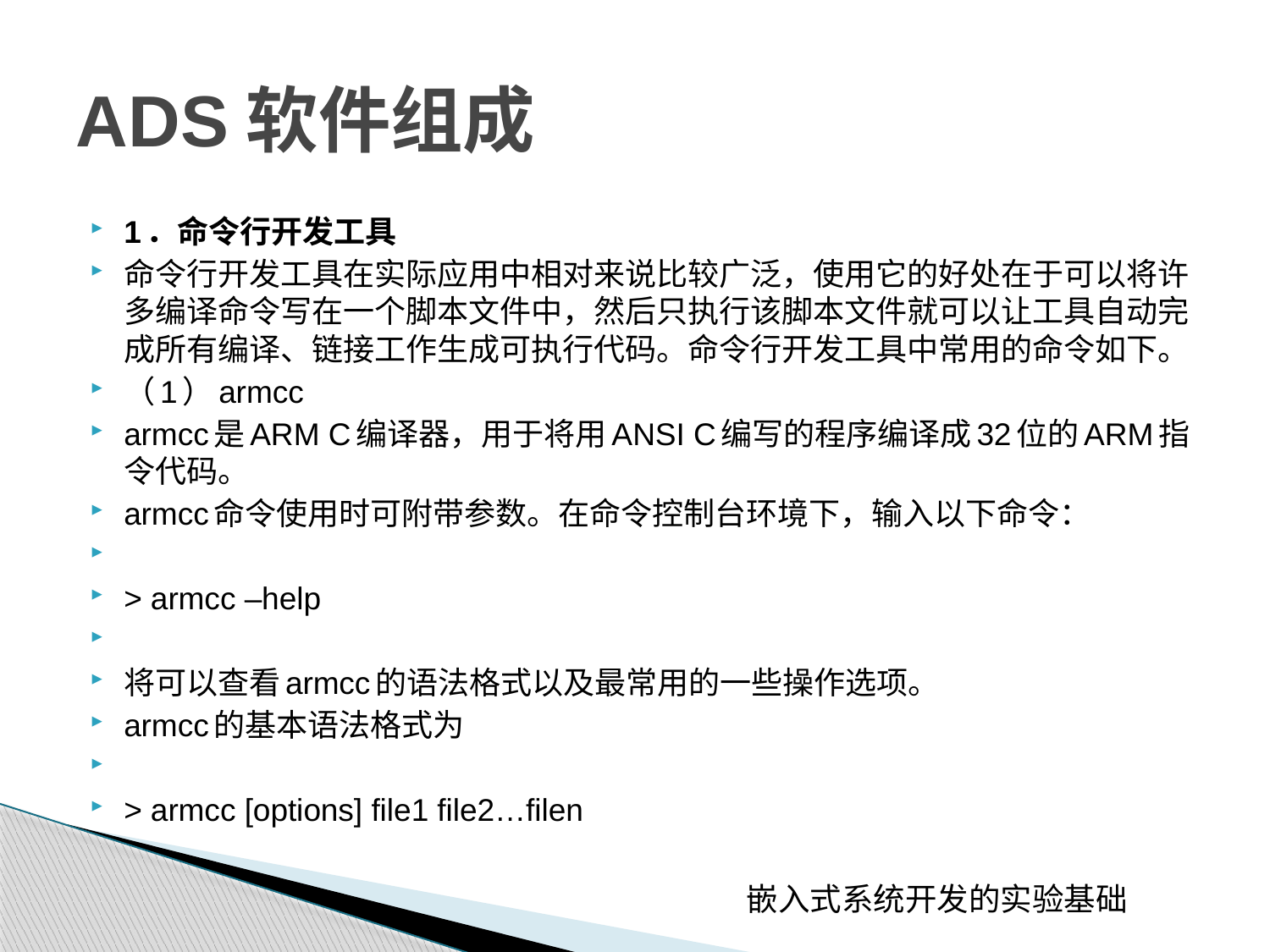

# ADS软件组成
1．命令行开发工具
命令行开发工具在实际应用中相对来说比较广泛，使用它的好处在于可以将许多编译命令写在一个脚本文件中，然后只执行该脚本文件就可以让工具自动完成所有编译、链接工作生成可执行代码。命令行开发工具中常用的命令如下。
（1）armcc
armcc是ARM C编译器，用于将用ANSI C编写的程序编译成32位的ARM指令代码。
armcc命令使用时可附带参数。在命令控制台环境下，输入以下命令：

> armcc –help

将可以查看armcc的语法格式以及最常用的一些操作选项。
armcc的基本语法格式为

> armcc [options] file1 file2…filen

嵌入式系统开发的实验基础